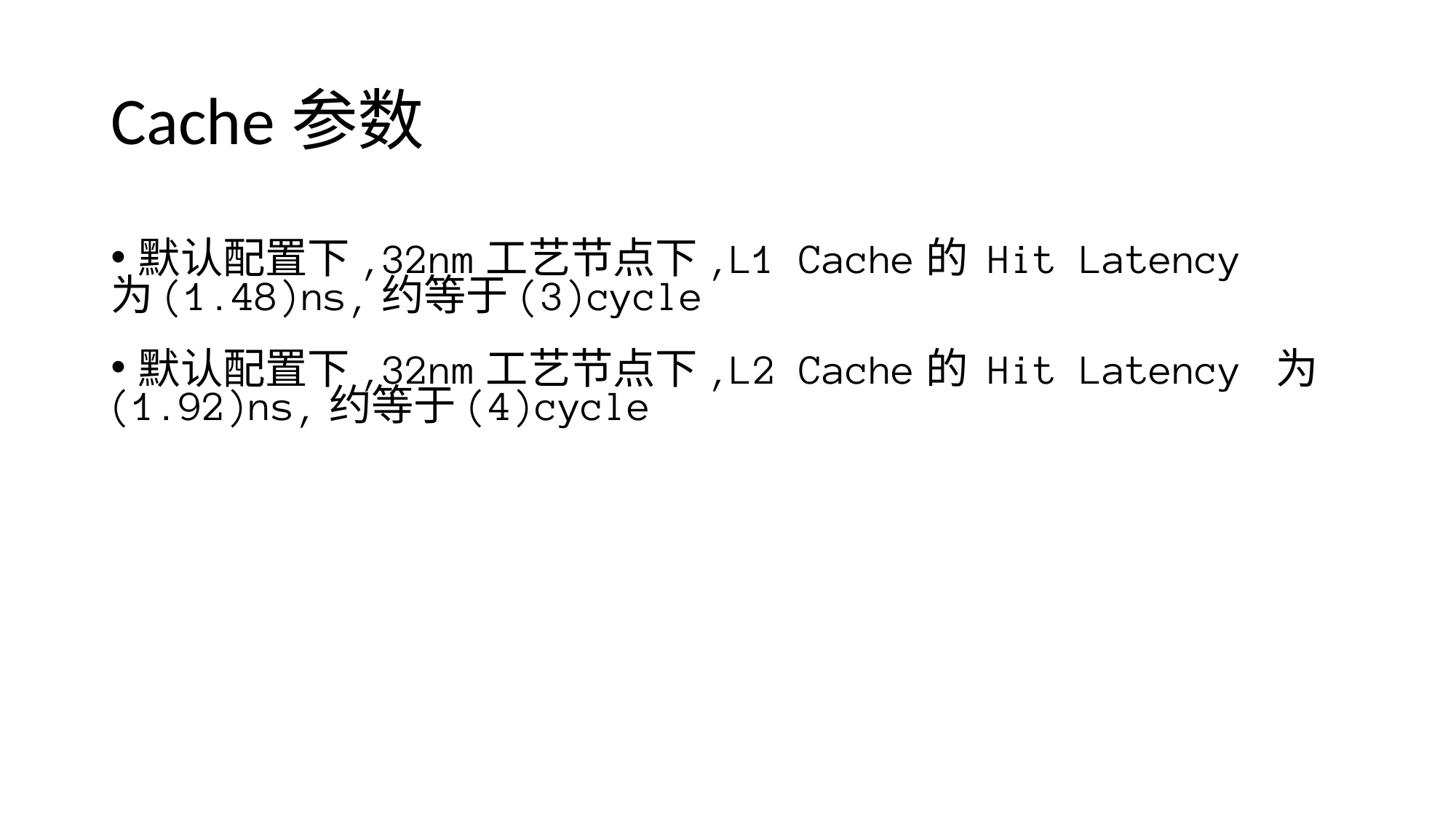

# Cache参数

默认配置下,32nm工艺节点下,L1 Cache的 Hit Latency
为(1.48)ns,约等于(3)cycle

默认配置下,32nm工艺节点下,L2 Cache的 Hit Latency 为
(1.92)ns,约等于(4)cycle